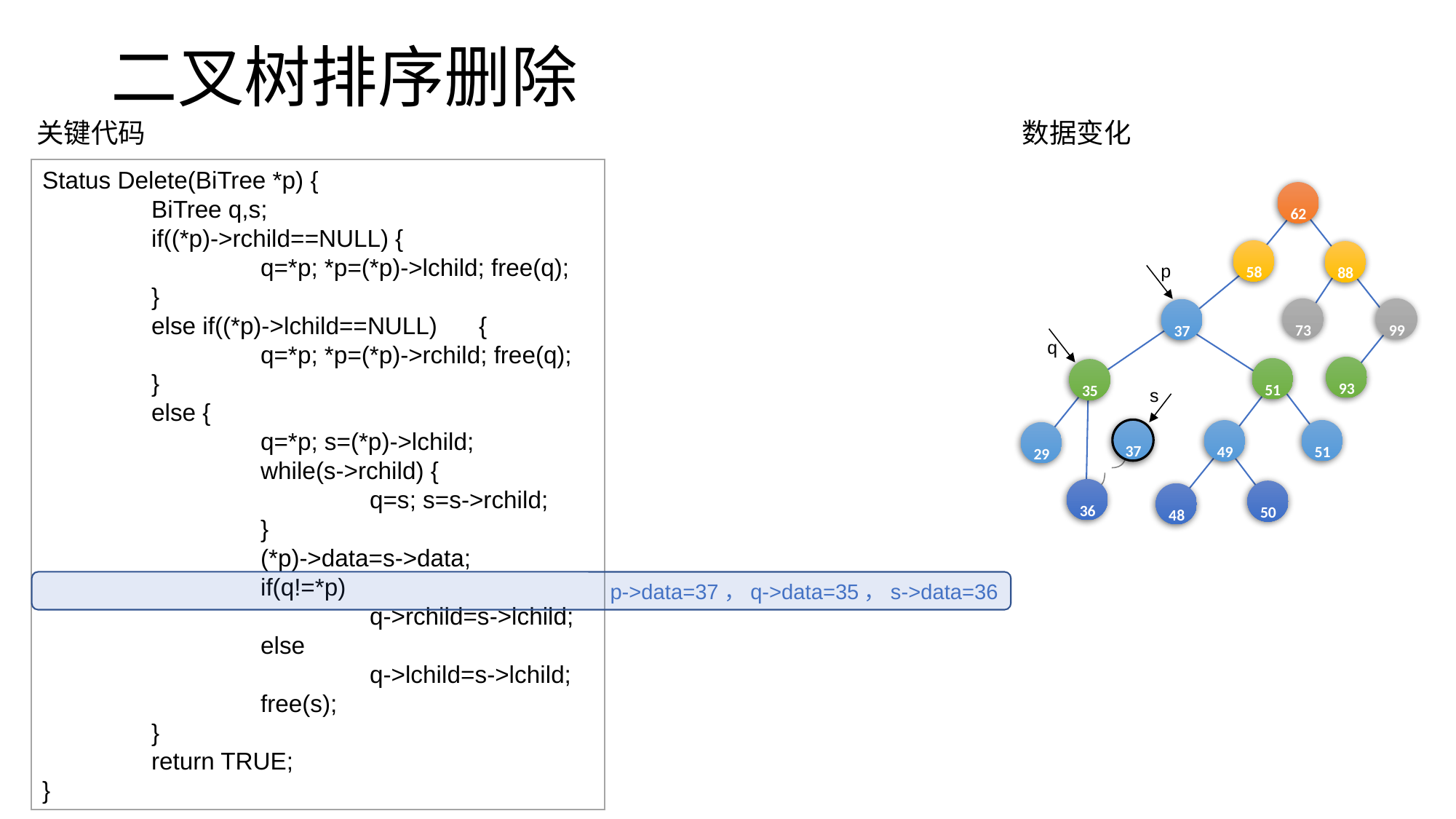

# 二叉树排序删除
关键代码
数据变化
Status Delete(BiTree *p) {
	BiTree q,s;
	if((*p)->rchild==NULL) {
		q=*p; *p=(*p)->lchild; free(q);
	}
	else if((*p)->lchild==NULL)	{
		q=*p; *p=(*p)->rchild; free(q);
	}
	else {
		q=*p; s=(*p)->lchild;
		while(s->rchild) {
			q=s; s=s->rchild;
		}
		(*p)->data=s->data;
		if(q!=*p)
			q->rchild=s->lchild;
		else
			q->lchild=s->lchild;
		free(s);
	}
	return TRUE;
}
62

58

88

p
73

99

37

q
93

51

35

s
37

51

49

29

36

50

48

p->data=37，q->data=35，s->data=36